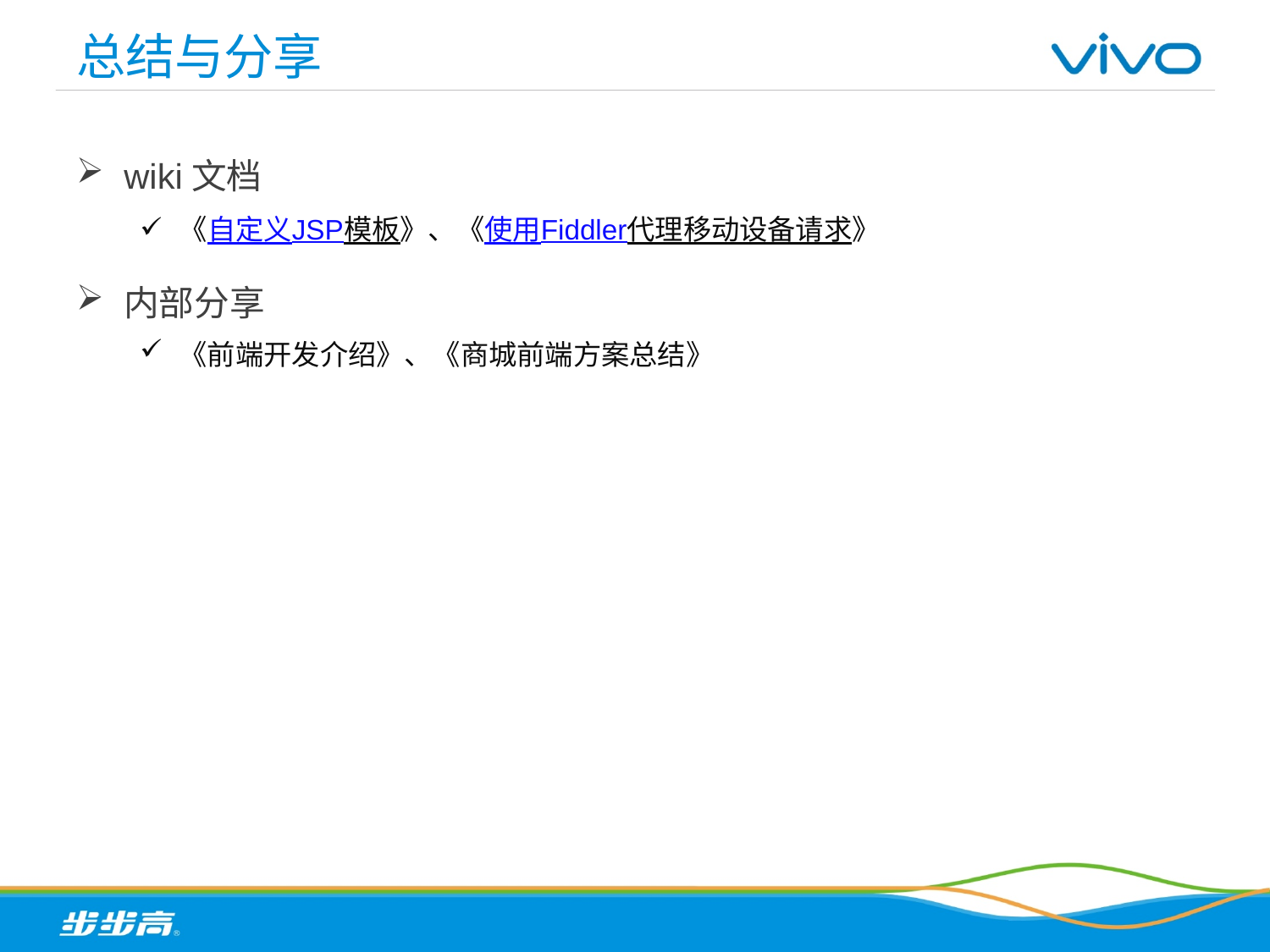

# 总结与分享
wiki文档
《自定义JSP模板》、《使用Fiddler代理移动设备请求》
内部分享
《前端开发介绍》、《商城前端方案总结》